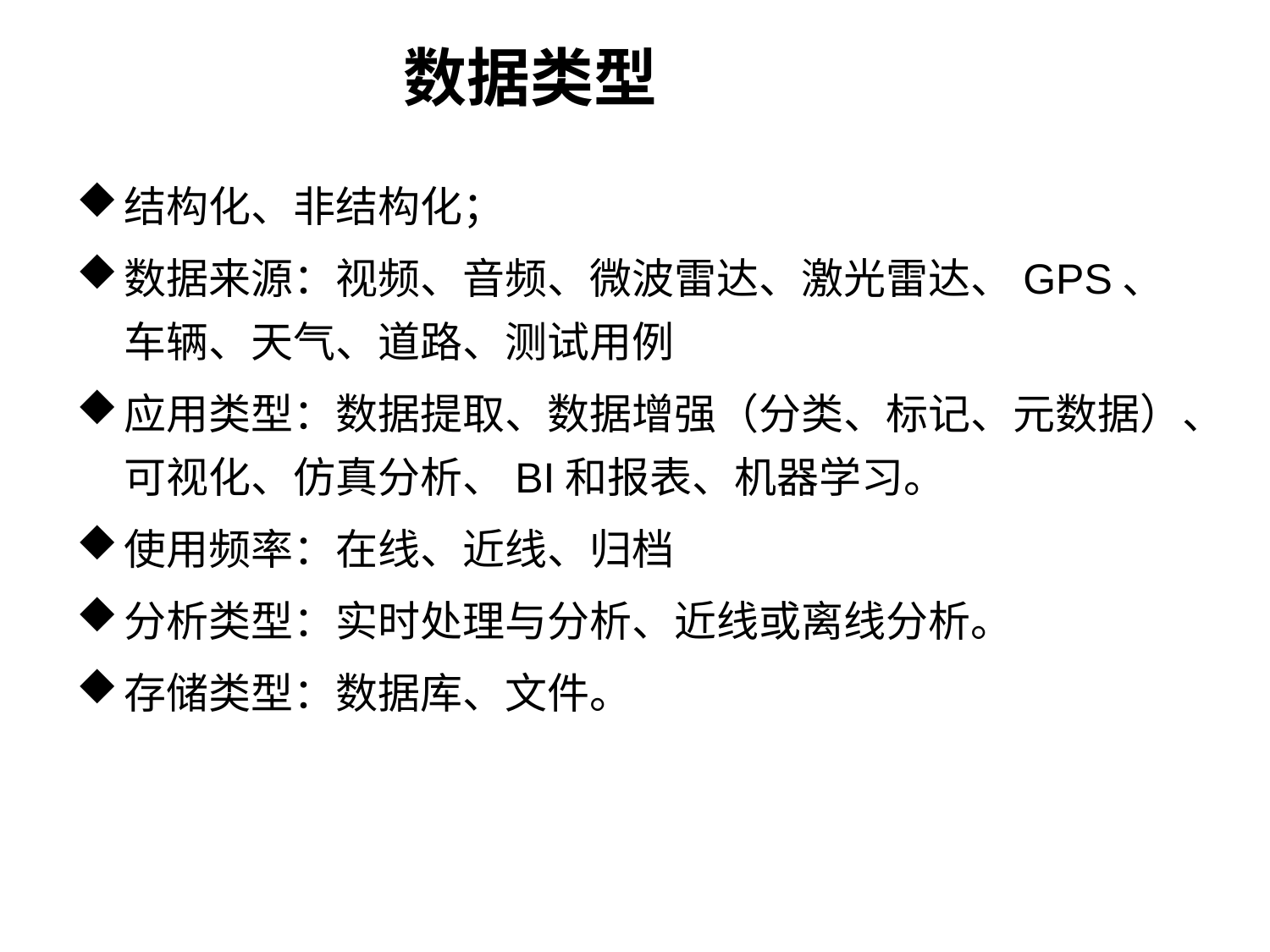

# 数据类型
结构化、非结构化；
数据来源：视频、音频、微波雷达、激光雷达、GPS、车辆、天气、道路、测试用例
应用类型：数据提取、数据增强（分类、标记、元数据）、可视化、仿真分析、BI和报表、机器学习。
使用频率：在线、近线、归档
分析类型：实时处理与分析、近线或离线分析。
存储类型：数据库、文件。